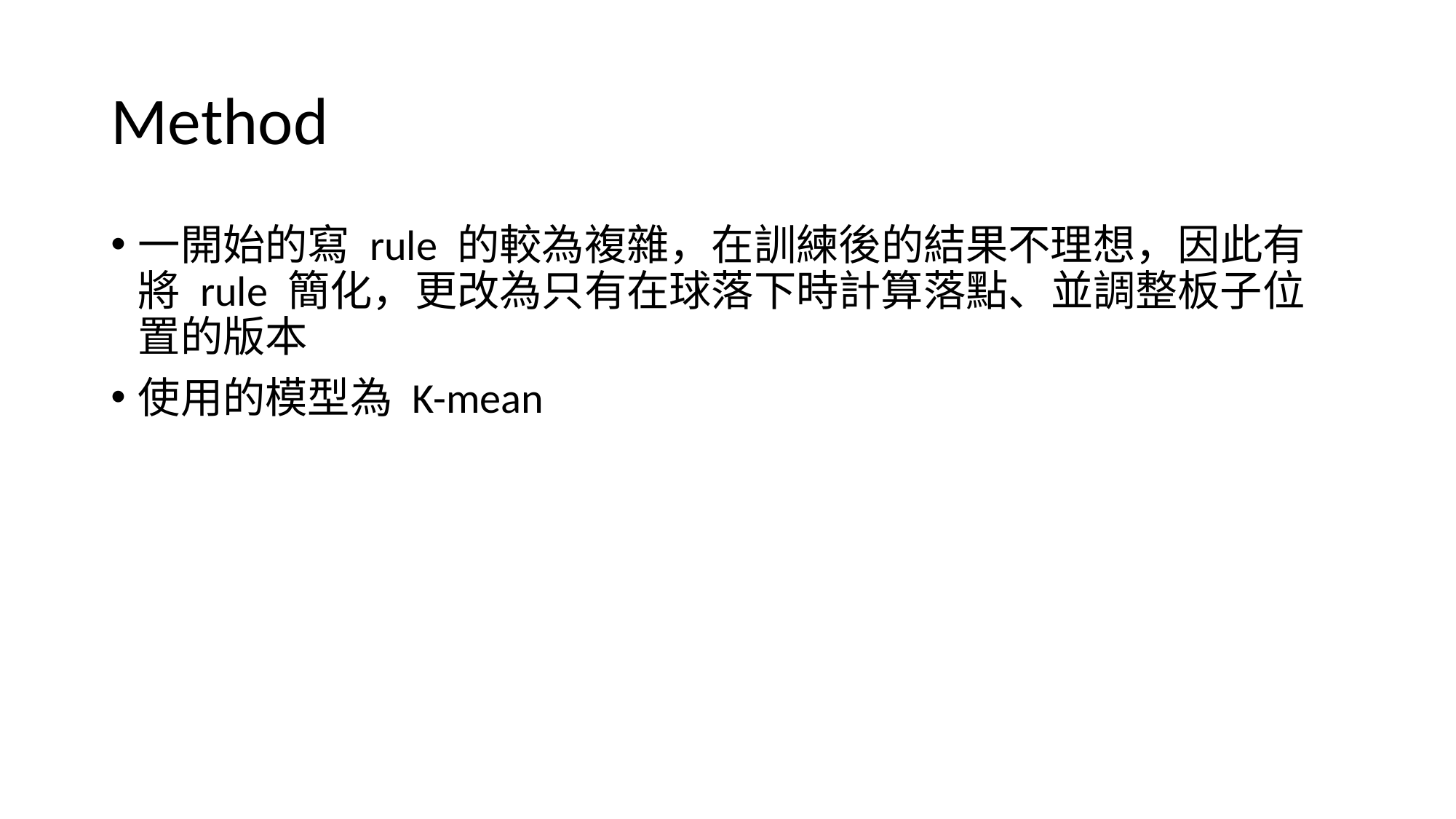

# Method
一開始的寫 rule 的較為複雜，在訓練後的結果不理想，因此有將 rule 簡化，更改為只有在球落下時計算落點、並調整板子位置的版本
使用的模型為 K-mean